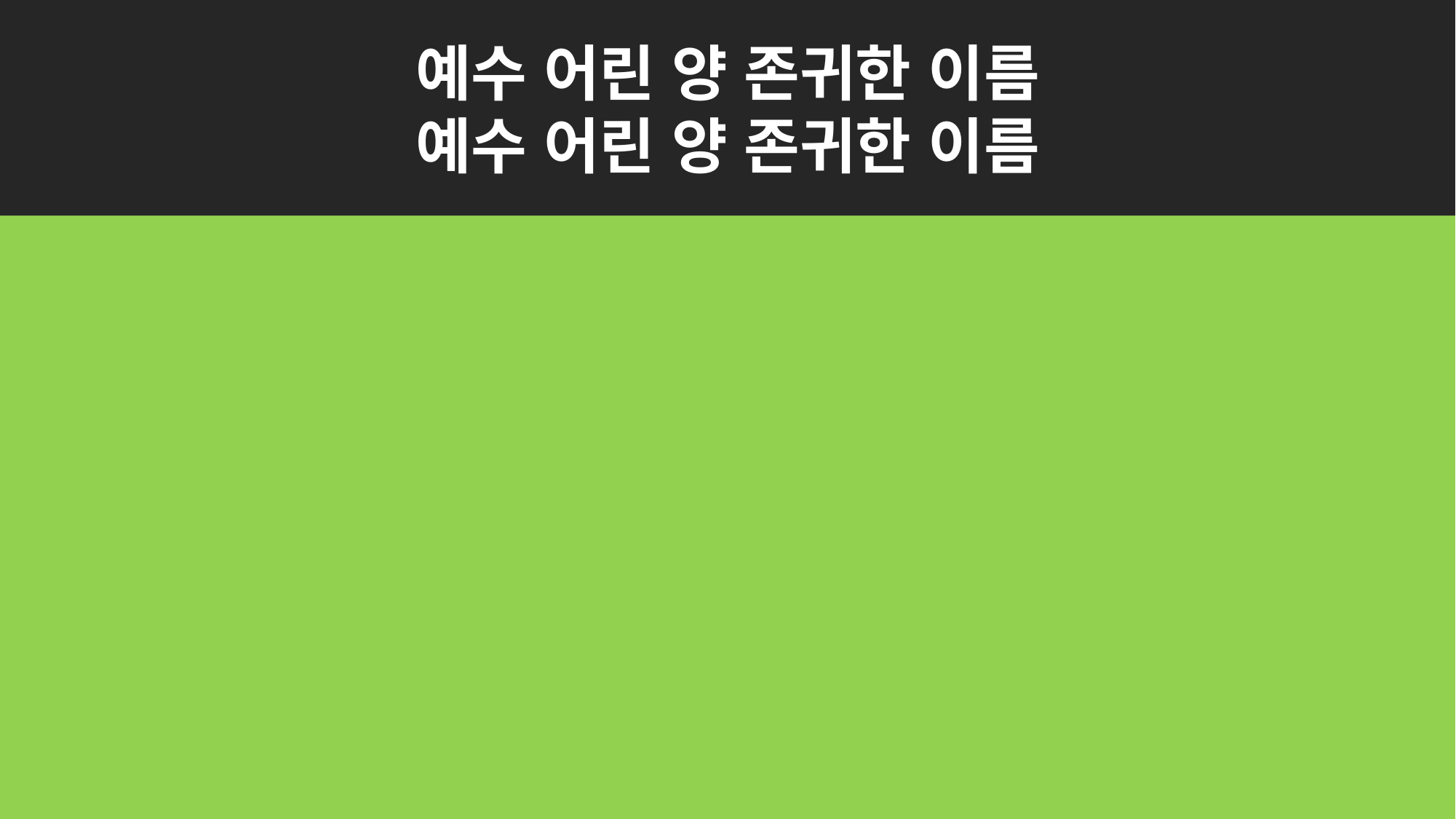

예수 어린 양 존귀한 이름
예수 어린 양 존귀한 이름